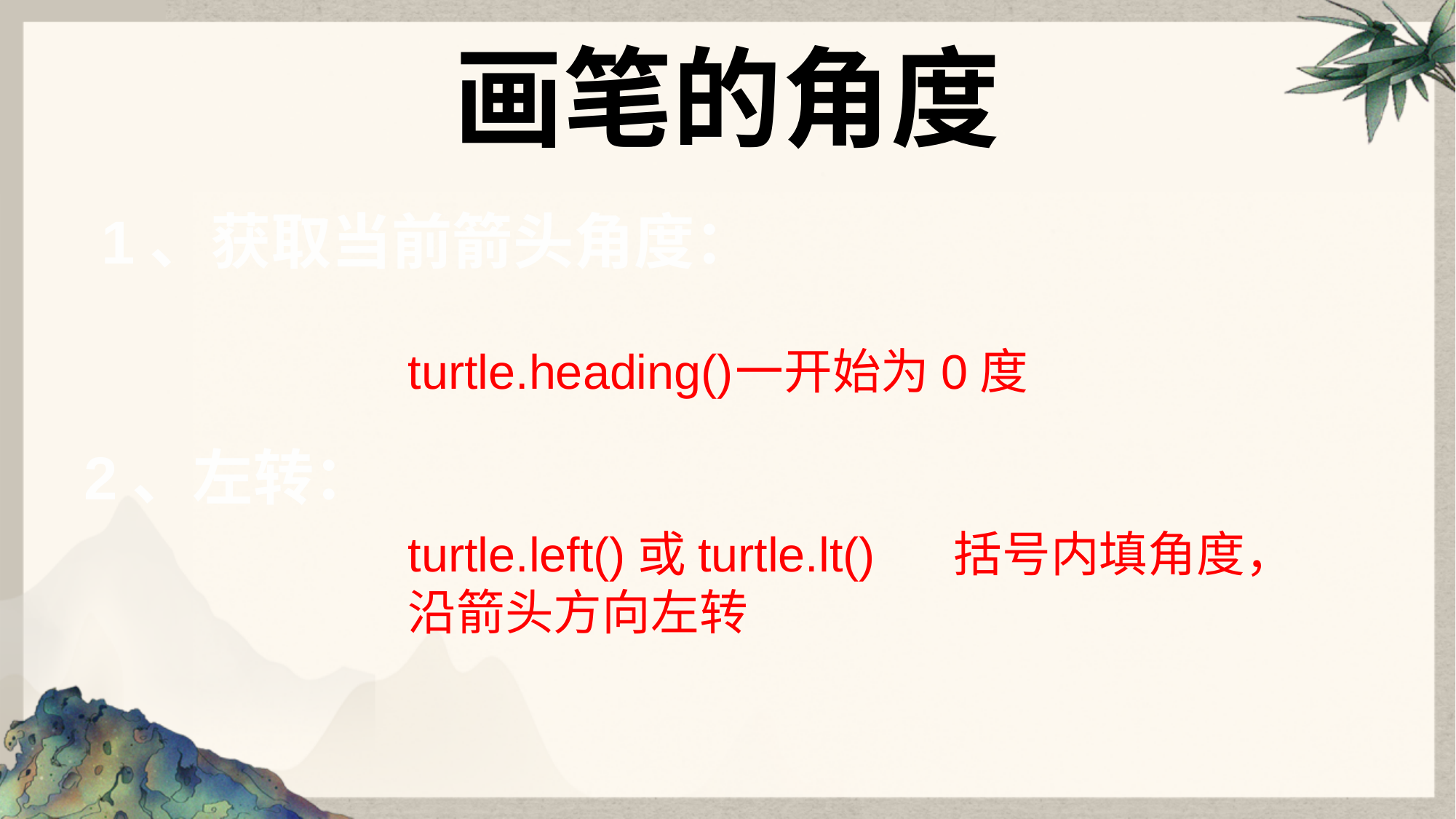

画笔的角度
 1、获取当前箭头角度：
turtle.heading()	一开始为0度
2、左转：
turtle.left()或turtle.lt()	括号内填角度，沿箭头方向左转